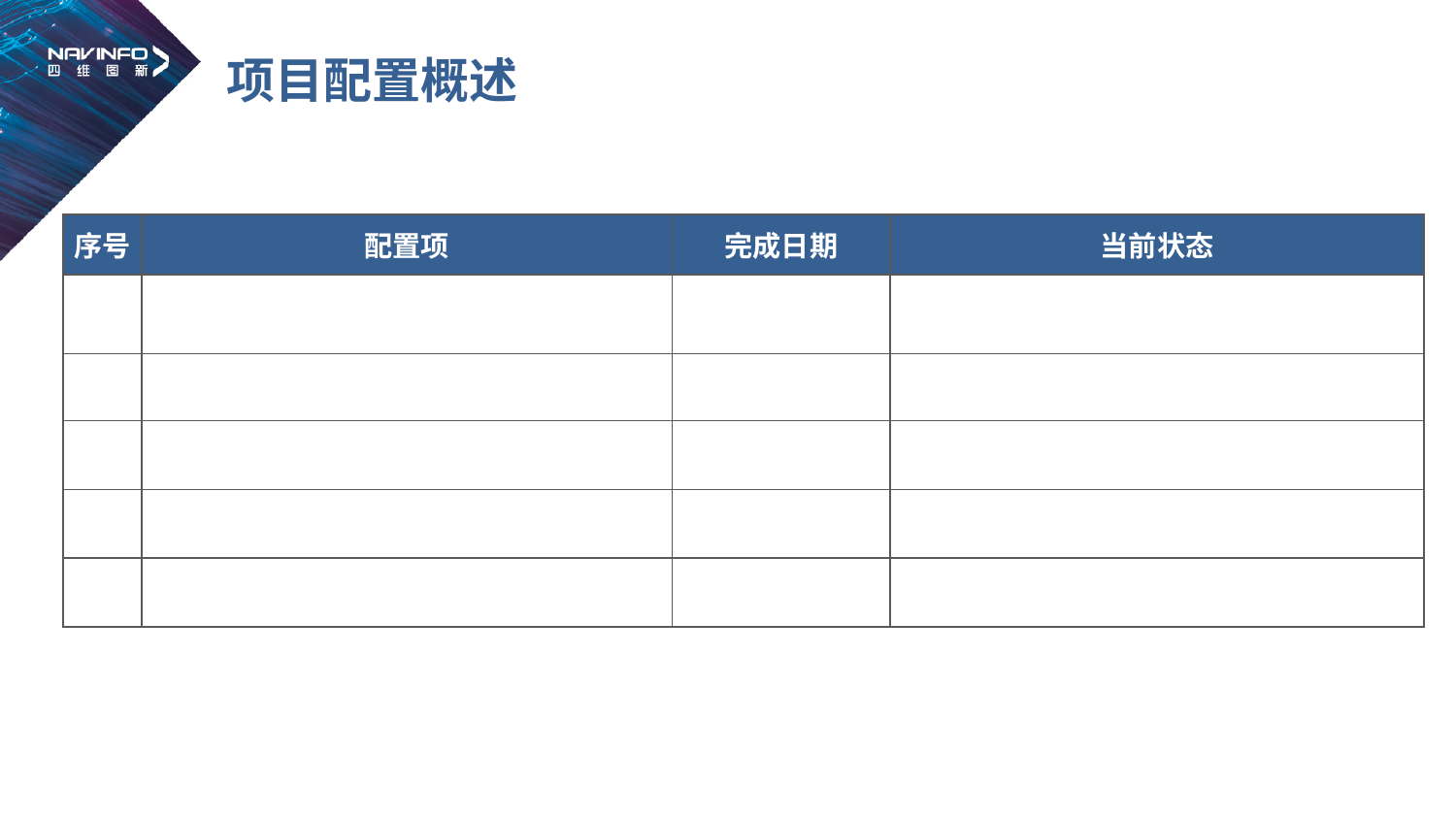

# 项目配置概述
| 序号 | 配置项 | 完成日期 | 当前状态 |
| --- | --- | --- | --- |
|  |  |  |  |
|  |  |  |  |
|  |  |  |  |
|  |  |  |  |
|  |  |  |  |